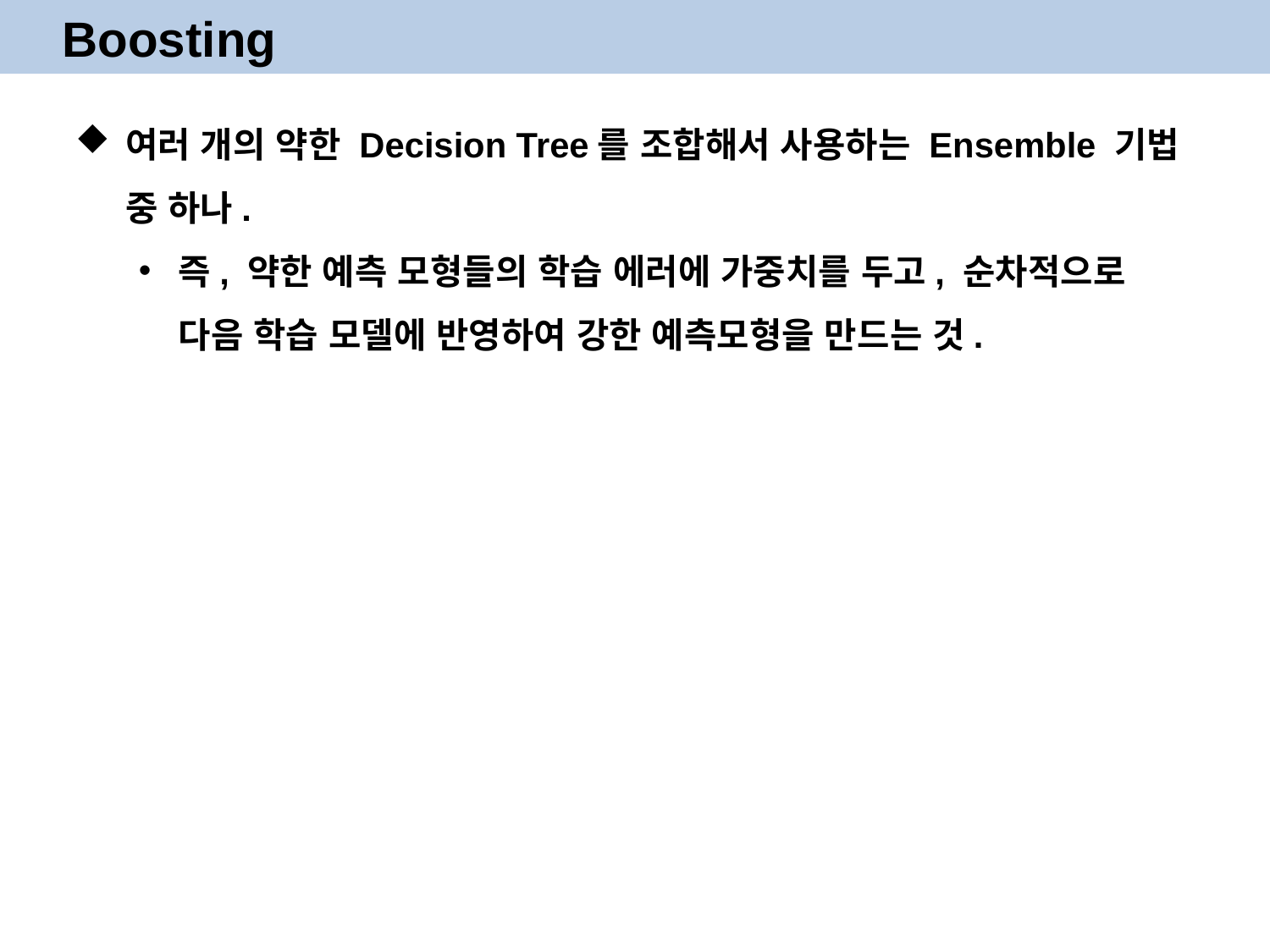

Boosting
여러 개의 약한 Decision Tree를 조합해서 사용하는 Ensemble 기법 중 하나.
즉, 약한 예측 모형들의 학습 에러에 가중치를 두고, 순차적으로 다음 학습 모델에 반영하여 강한 예측모형을 만드는 것.